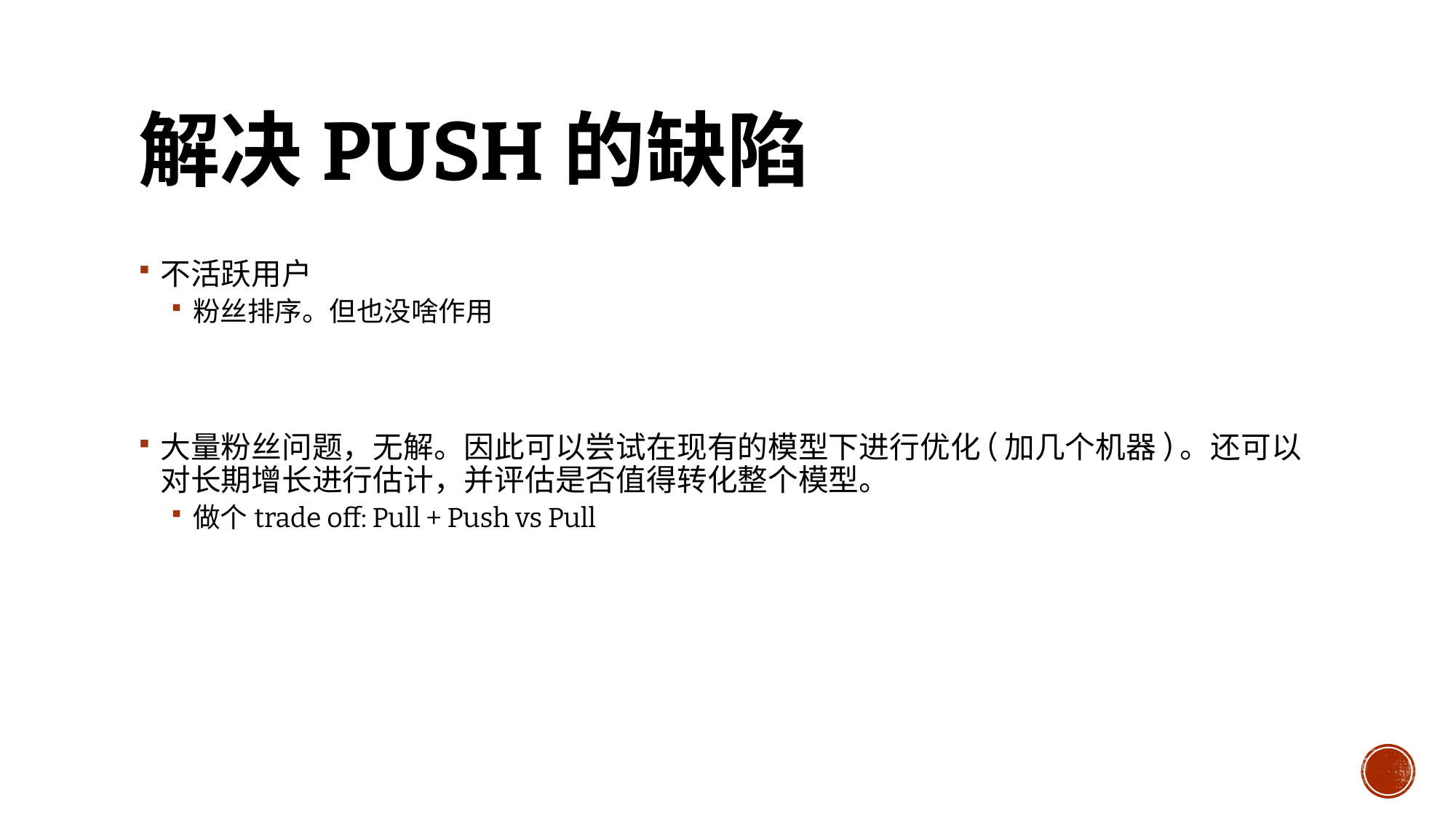

# 解决Push的缺陷
不活跃用户
粉丝排序。但也没啥作用

大量粉丝问题，无解。因此可以尝试在现有的模型下进行优化(加几个机器)。还可以对长期增长进行估计，并评估是否值得转化整个模型。
做个trade off: Pull + Push vs Pull